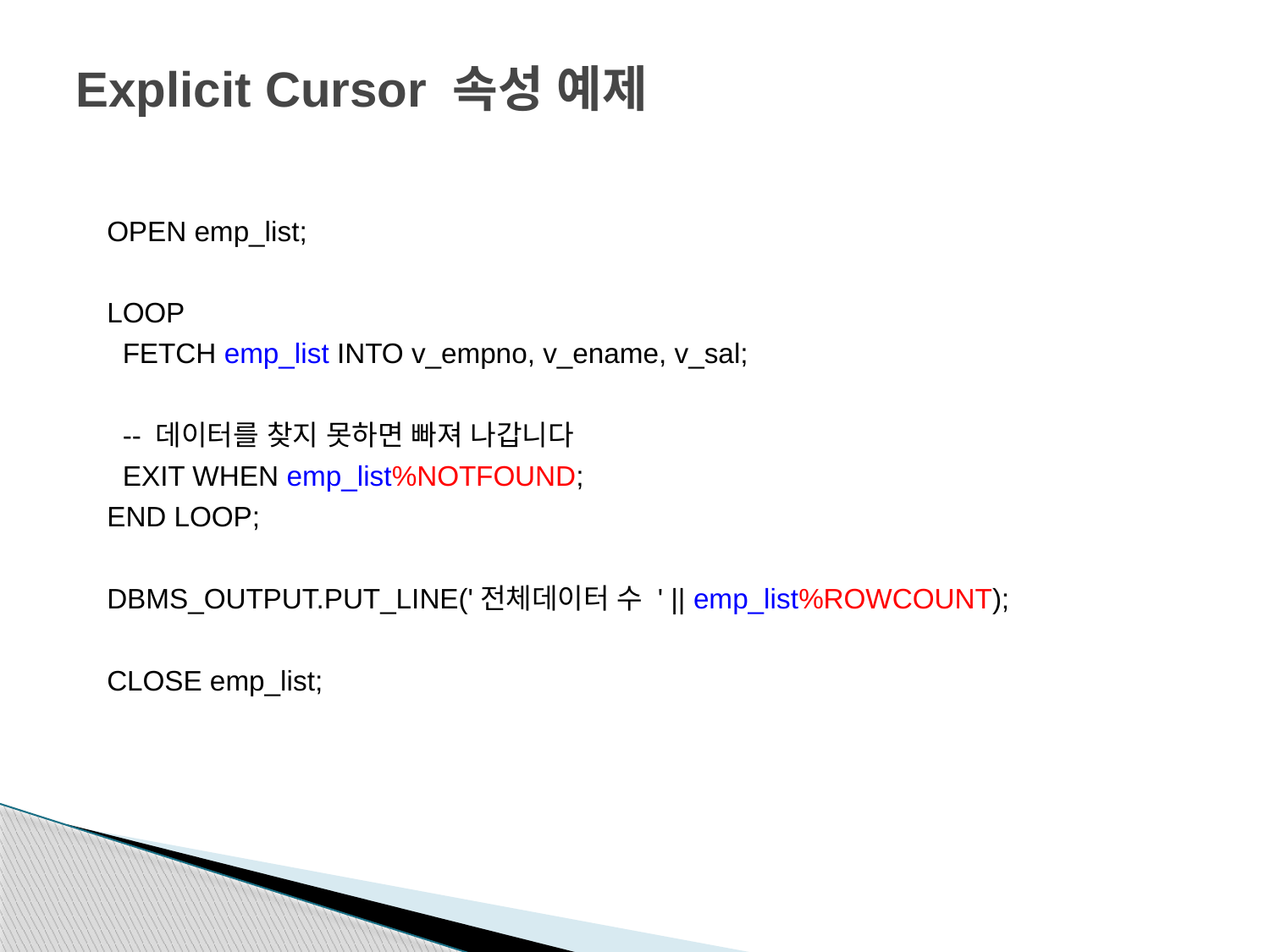

# Explicit Cursor 속성 예제

  OPEN emp_list;

  LOOP
    FETCH emp_list INTO v_empno, v_ename, v_sal;

    -- 데이터를 찾지 못하면 빠져 나갑니다
    EXIT WHEN emp_list%NOTFOUND;
  END LOOP;

  DBMS_OUTPUT.PUT_LINE('전체데이터 수 ' || emp_list%ROWCOUNT);

  CLOSE emp_list;